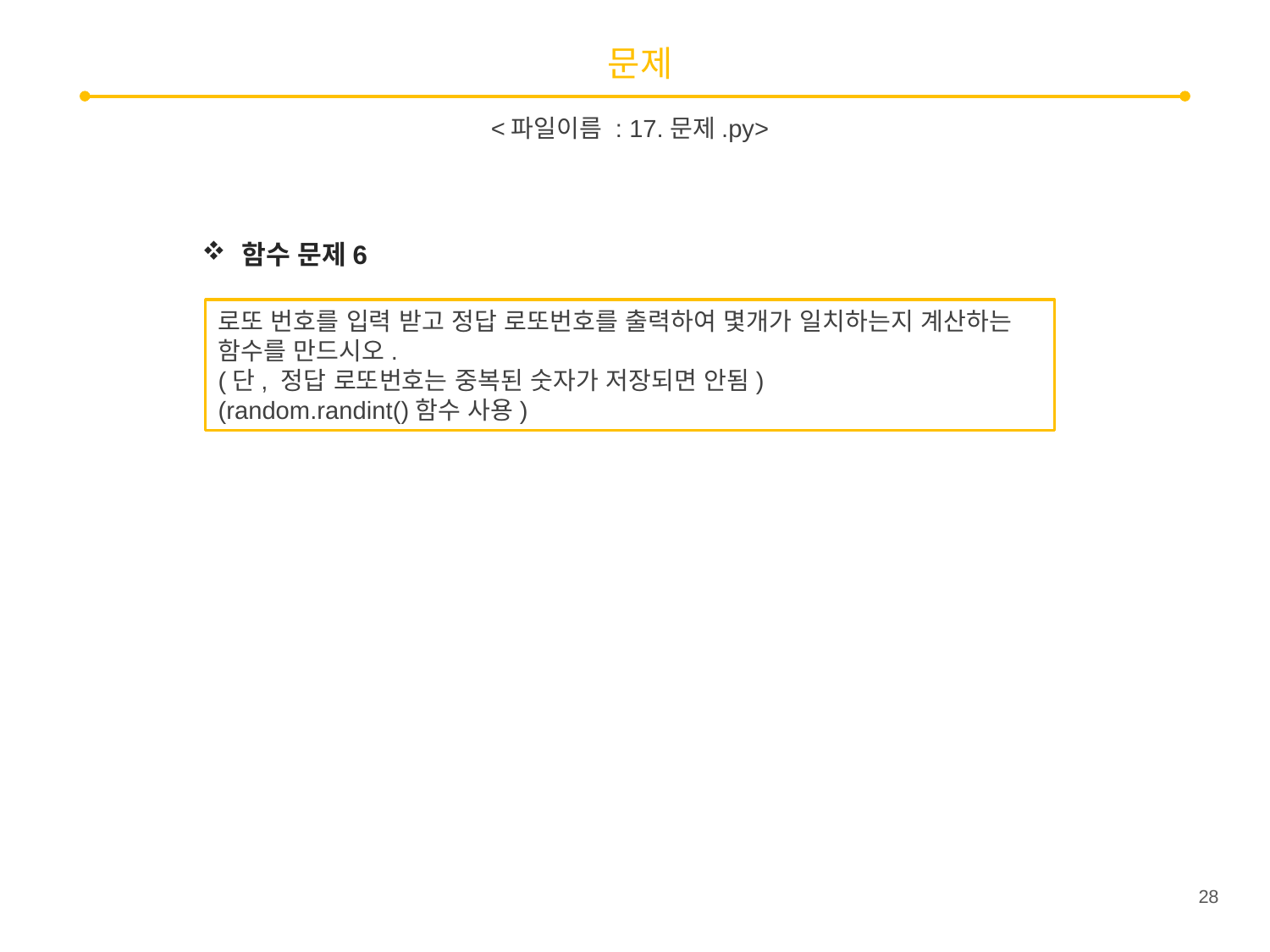

# 문제
<파일이름 : 17.문제.py>
함수 문제6
로또 번호를 입력 받고 정답 로또번호를 출력하여 몇개가 일치하는지 계산하는
함수를 만드시오.
(단, 정답 로또번호는 중복된 숫자가 저장되면 안됨)
(random.randint()함수 사용)